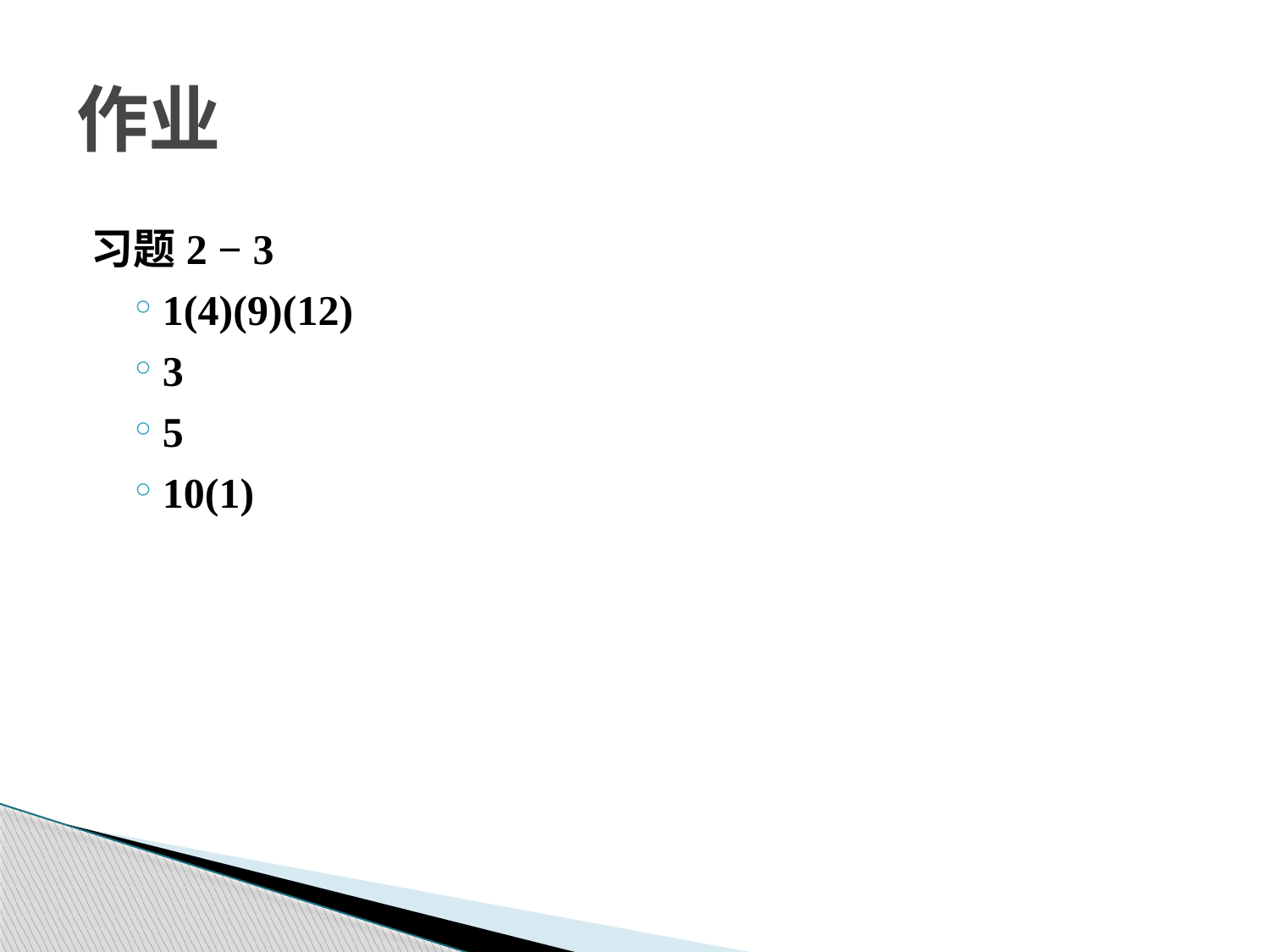

作业
习题2 − 3
1(4)(9)(12)
3
5
10(1)